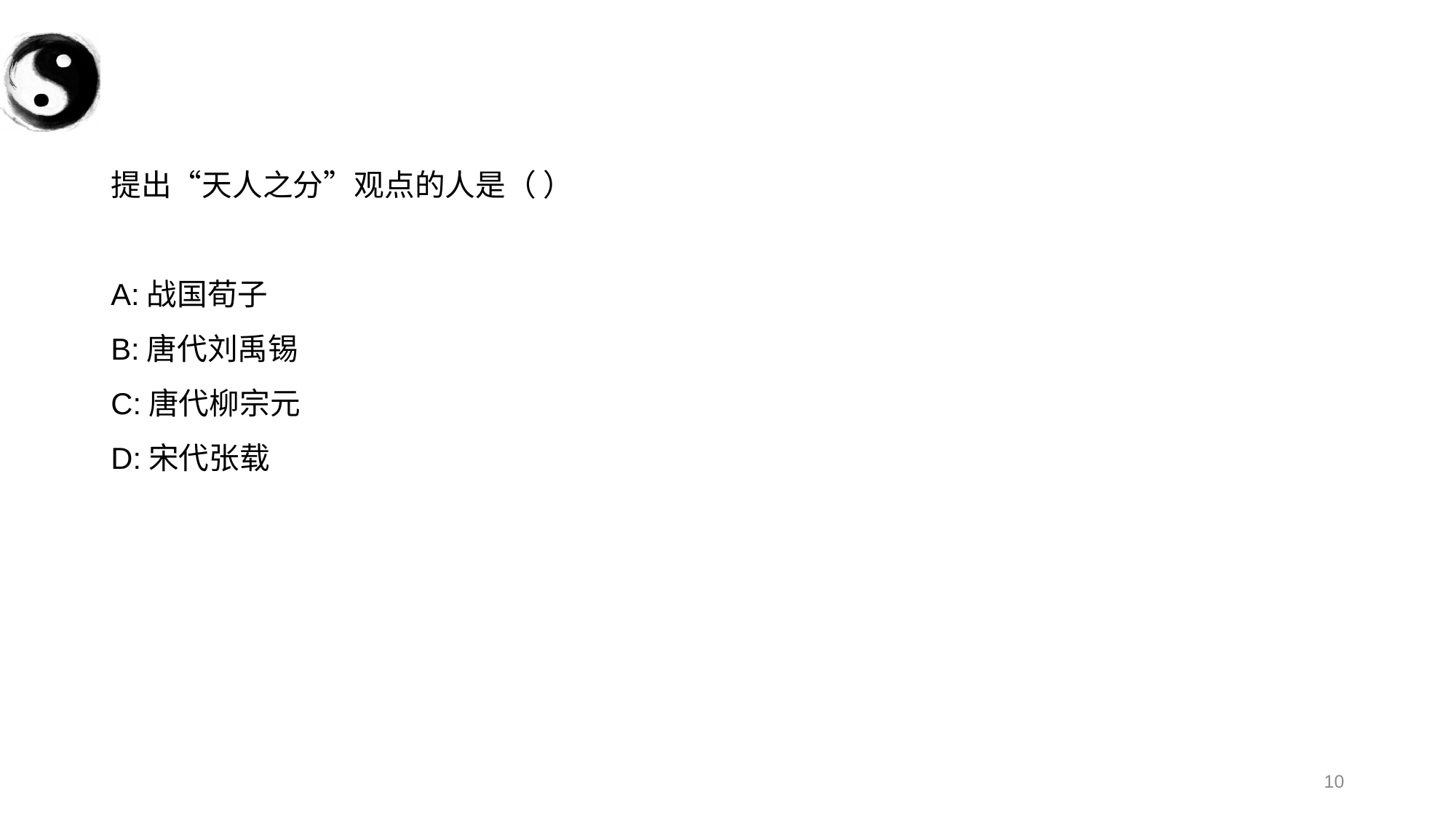

#
提出“天人之分”观点的人是（ ）

A:战国荀子
B:唐代刘禹锡
C:唐代柳宗元
D:宋代张载

10